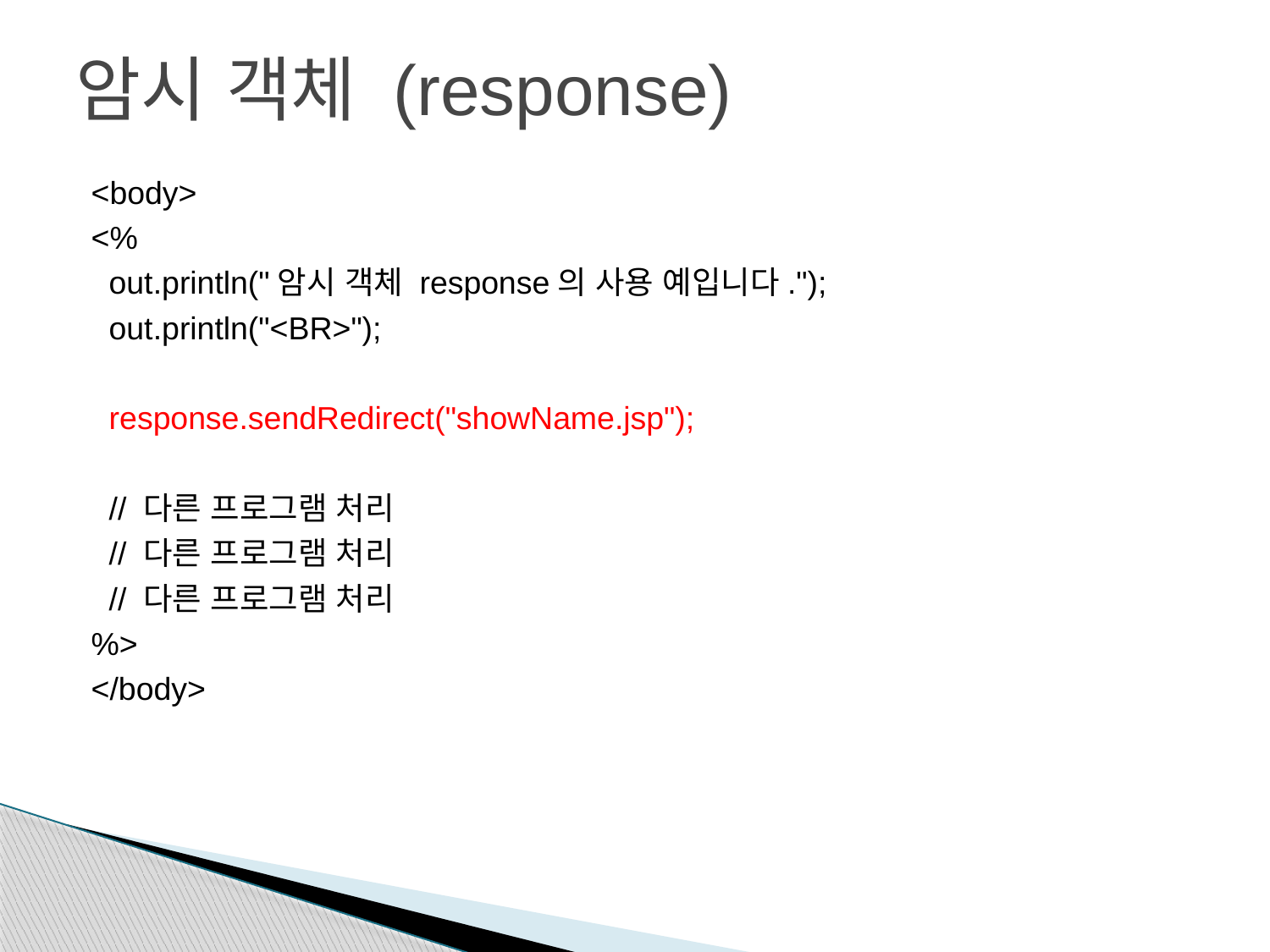

# 암시 객체 (response)
<body>
<%
  out.println("암시 객체 response의 사용 예입니다.");
  out.println("<BR>");

  response.sendRedirect("showName.jsp");

  // 다른 프로그램 처리
  // 다른 프로그램 처리
  // 다른 프로그램 처리
%>
</body>